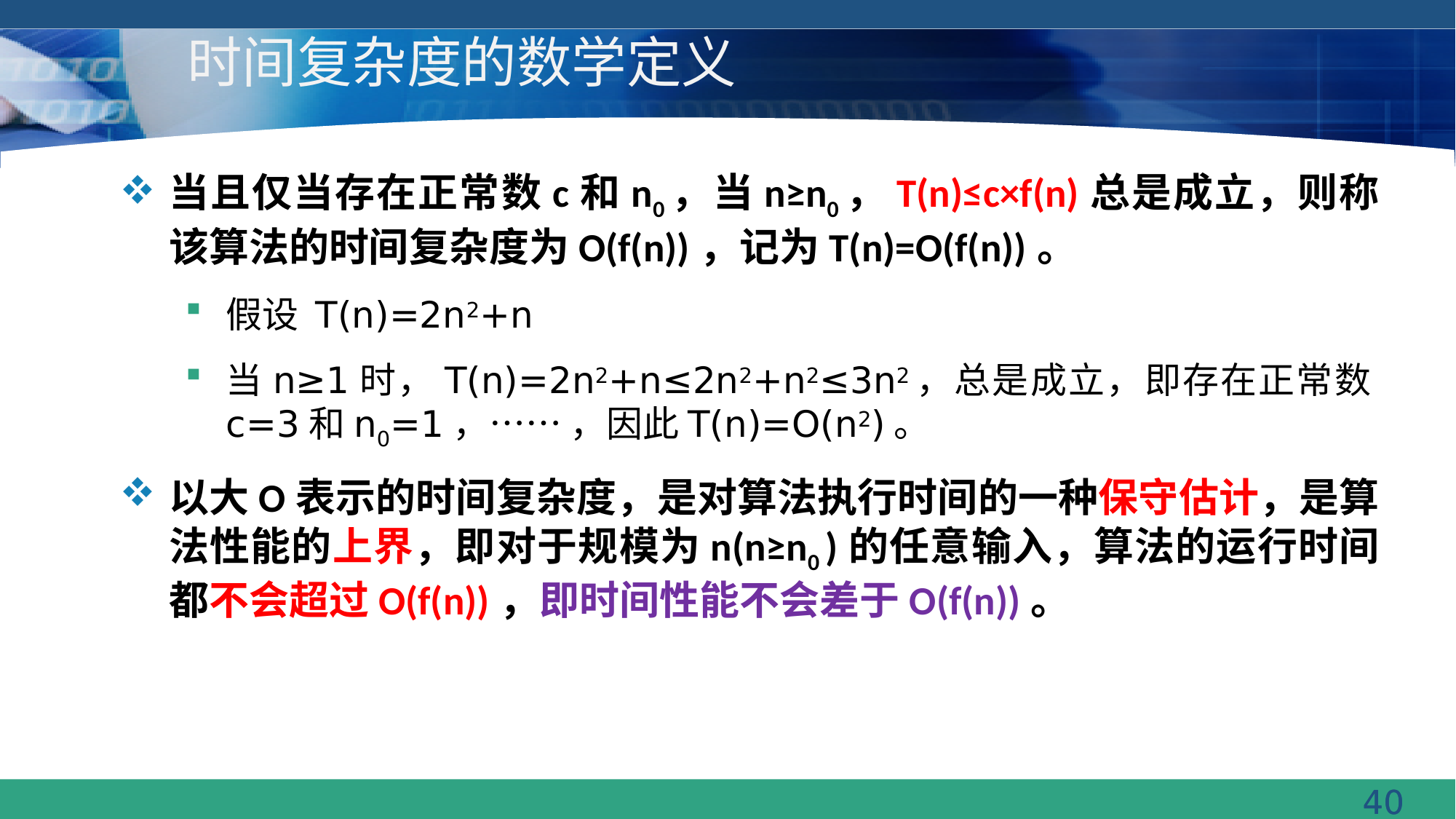

# 时间复杂度的数学定义
当且仅当存在正常数c和n0，当n≥n0，T(n)≤c×f(n)总是成立，则称该算法的时间复杂度为O(f(n))，记为T(n)=O(f(n))。
假设 T(n)=2n2+n
当n≥1时，T(n)=2n2+n≤2n2+n2≤3n2，总是成立，即存在正常数c=3和n0=1，…… ，因此T(n)=O(n2)。
以大O表示的时间复杂度，是对算法执行时间的一种保守估计，是算法性能的上界，即对于规模为n(n≥n0 )的任意输入，算法的运行时间都不会超过O(f(n))，即时间性能不会差于O(f(n))。